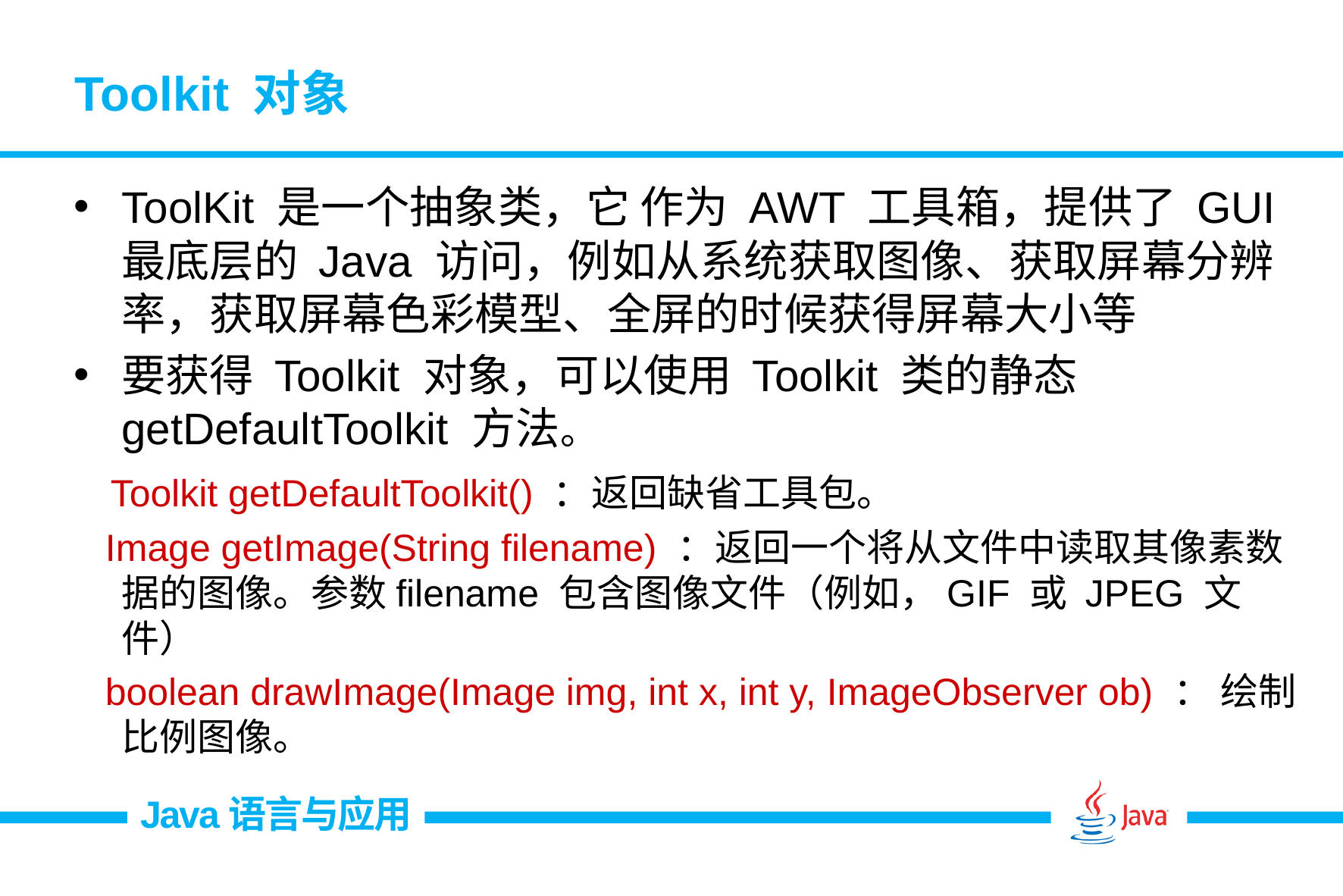

# Toolkit 对象
ToolKit 是一个抽象类，它 作为 AWT 工具箱，提供了 GUI 最底层的 Java 访问，例如从系统获取图像、获取屏幕分辨率，获取屏幕色彩模型、全屏的时候获得屏幕大小等
要获得 Toolkit 对象，可以使用 Toolkit 类的静态 getDefaultToolkit 方法。
   Toolkit getDefaultToolkit() ：返回缺省工具包。
   Image getImage(String filename) ：返回一个将从文件中读取其像素数据的图像。参数filename 包含图像文件（例如，GIF 或 JPEG 文件）
   boolean drawImage(Image img, int x, int y, ImageObserver ob) ： 绘制比例图像。